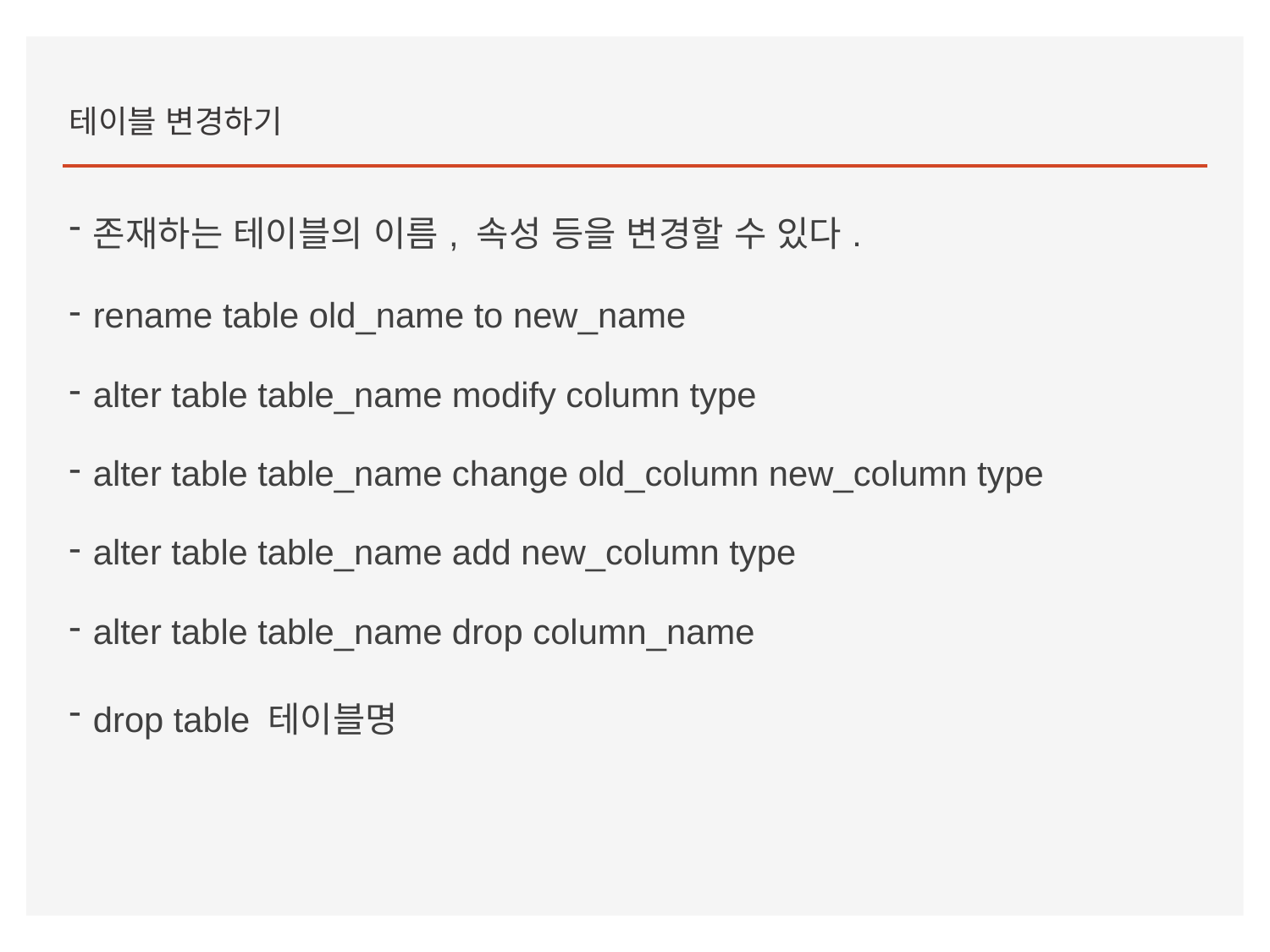

테이블 변경하기
존재하는 테이블의 이름, 속성 등을 변경할 수 있다.
rename table old_name to new_name
alter table table_name modify column type
alter table table_name change old_column new_column type
alter table table_name add new_column type
alter table table_name drop column_name
drop table 테이블명